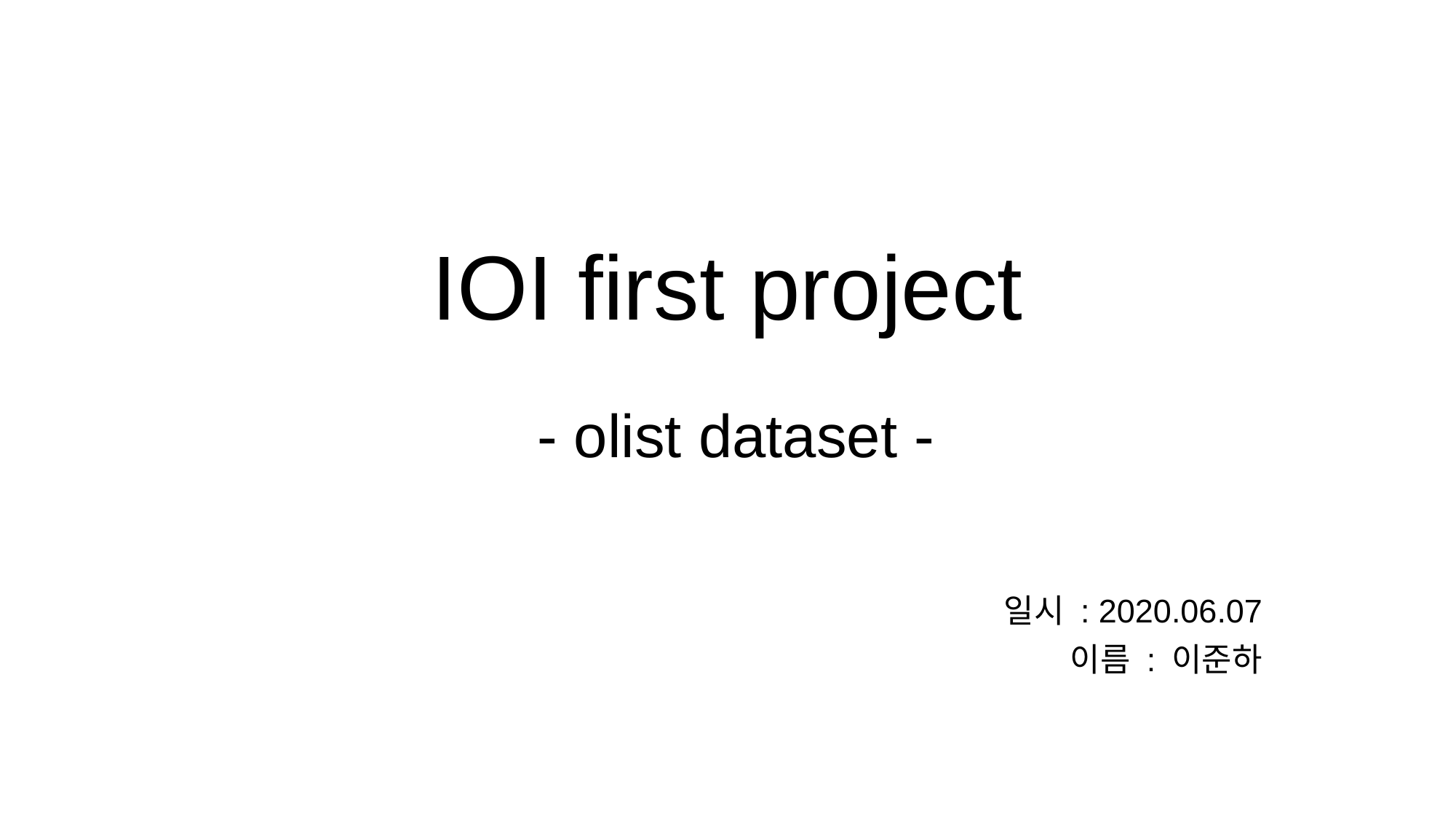

# IOI first project - olist dataset -

일시 : 2020.06.07
이름 : 이준하